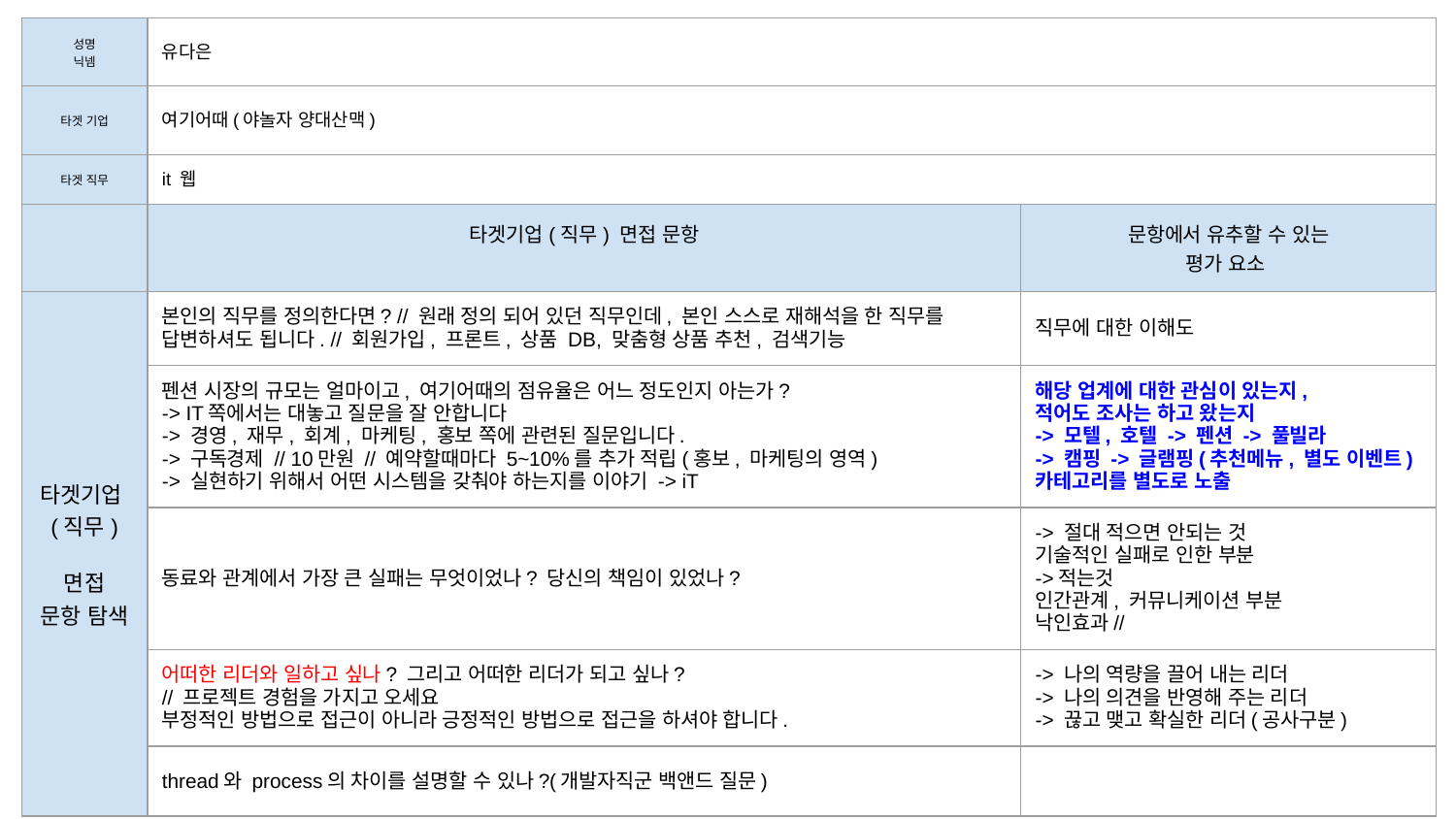

| 성명 닉넴 | 유다은 |  |
| --- | --- | --- |
| 타겟 기업 | 여기어때(야놀자 양대산맥) |  |
| 타겟 직무 | it 웹 |  |
|  | 타겟기업(직무) 면접 문항 | 문항에서 유추할 수 있는 평가 요소 |
| 타겟기업(직무) 면접 문항 탐색 | 본인의 직무를 정의한다면? // 원래 정의 되어 있던 직무인데, 본인 스스로 재해석을 한 직무를 답변하셔도 됩니다. // 회원가입, 프론트, 상품 DB, 맞춤형 상품 추천, 검색기능 | 직무에 대한 이해도 |
|  | 펜션 시장의 규모는 얼마이고, 여기어때의 점유율은 어느 정도인지 아는가? -> IT쪽에서는 대놓고 질문을 잘 안합니다 -> 경영, 재무, 회계, 마케팅, 홍보 쪽에 관련된 질문입니다. -> 구독경제 // 10만원 // 예약할때마다 5~10%를 추가 적립(홍보, 마케팅의 영역) -> 실현하기 위해서 어떤 시스템을 갖춰야 하는지를 이야기 -> iT | 해당 업계에 대한 관심이 있는지, 적어도 조사는 하고 왔는지 -> 모텔, 호텔 -> 펜션 -> 풀빌라 -> 캠핑 -> 글램핑(추천메뉴, 별도 이벤트)카테고리를 별도로 노출 |
|  | 동료와 관계에서 가장 큰 실패는 무엇이었나? 당신의 책임이 있었나? | -> 절대 적으면 안되는 것 기술적인 실패로 인한 부분 ->적는것 인간관계, 커뮤니케이션 부분 낙인효과// |
|  | 어떠한 리더와 일하고 싶나? 그리고 어떠한 리더가 되고 싶나? // 프로젝트 경험을 가지고 오세요 부정적인 방법으로 접근이 아니라 긍정적인 방법으로 접근을 하셔야 합니다. | -> 나의 역량을 끌어 내는 리더 -> 나의 의견을 반영해 주는 리더 -> 끊고 맺고 확실한 리더(공사구분) |
|  | thread와 process의 차이를 설명할 수 있나?(개발자직군 백앤드 질문) |  |